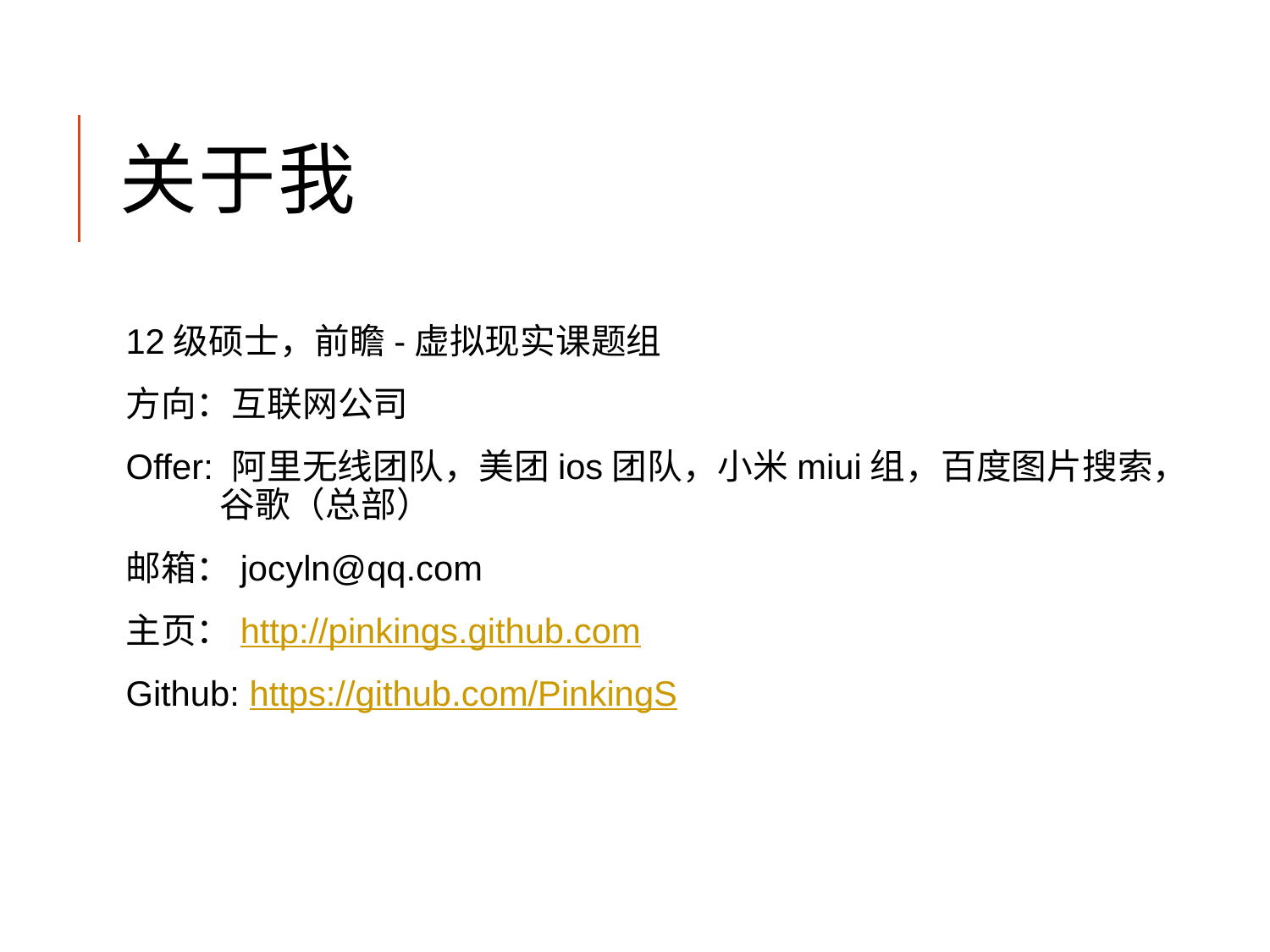

# 关于我
12级硕士，前瞻-虚拟现实课题组
方向：互联网公司
Offer: 阿里无线团队，美团ios团队，小米miui组，百度图片搜索，            谷歌（总部）
邮箱：jocyln@qq.com
主页：http://pinkings.github.com
Github: https://github.com/PinkingS